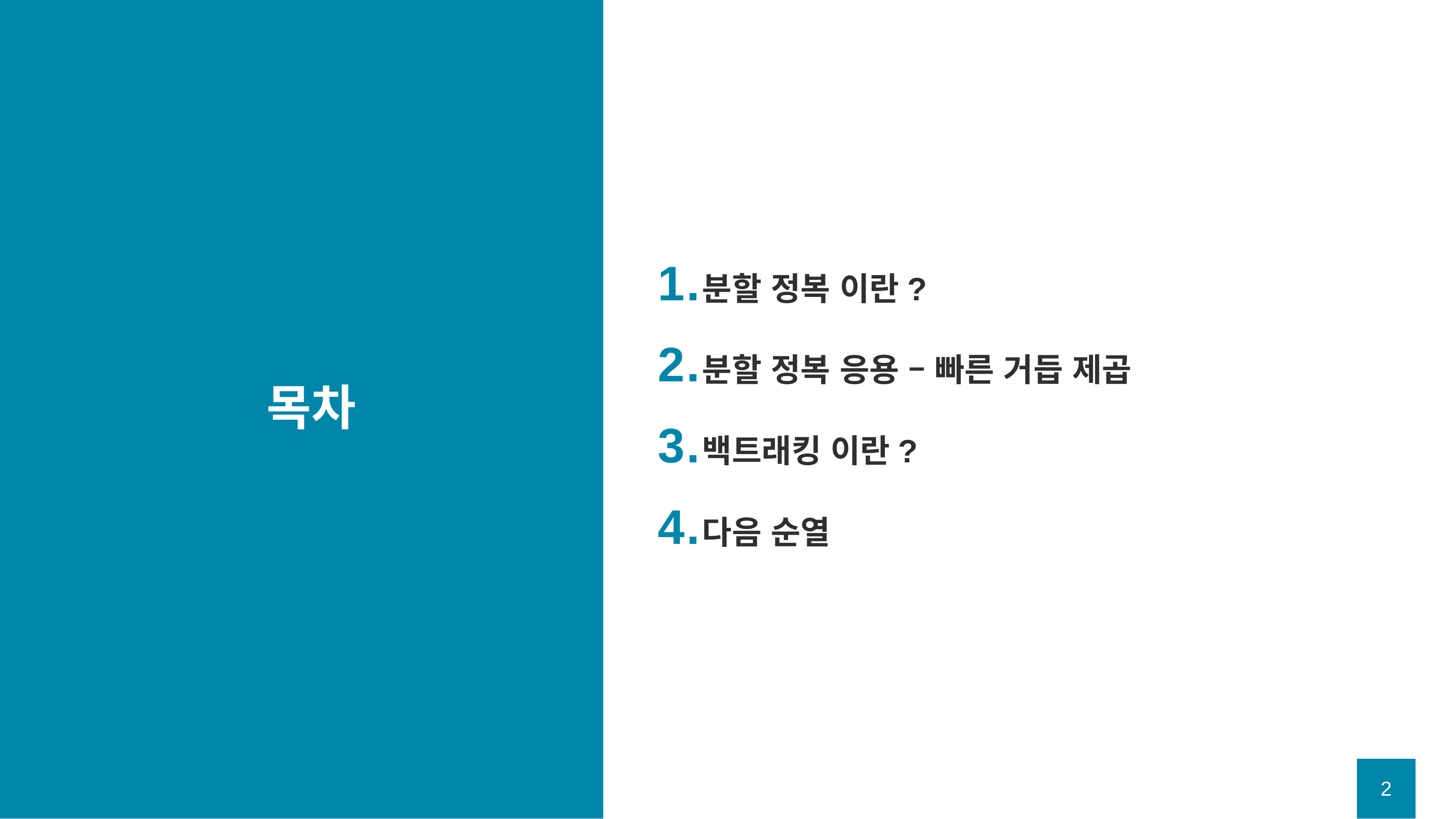

분할 정복 이란?
분할 정복 응용 – 빠른 거듭 제곱
백트래킹 이란?
다음 순열
# 목차
2